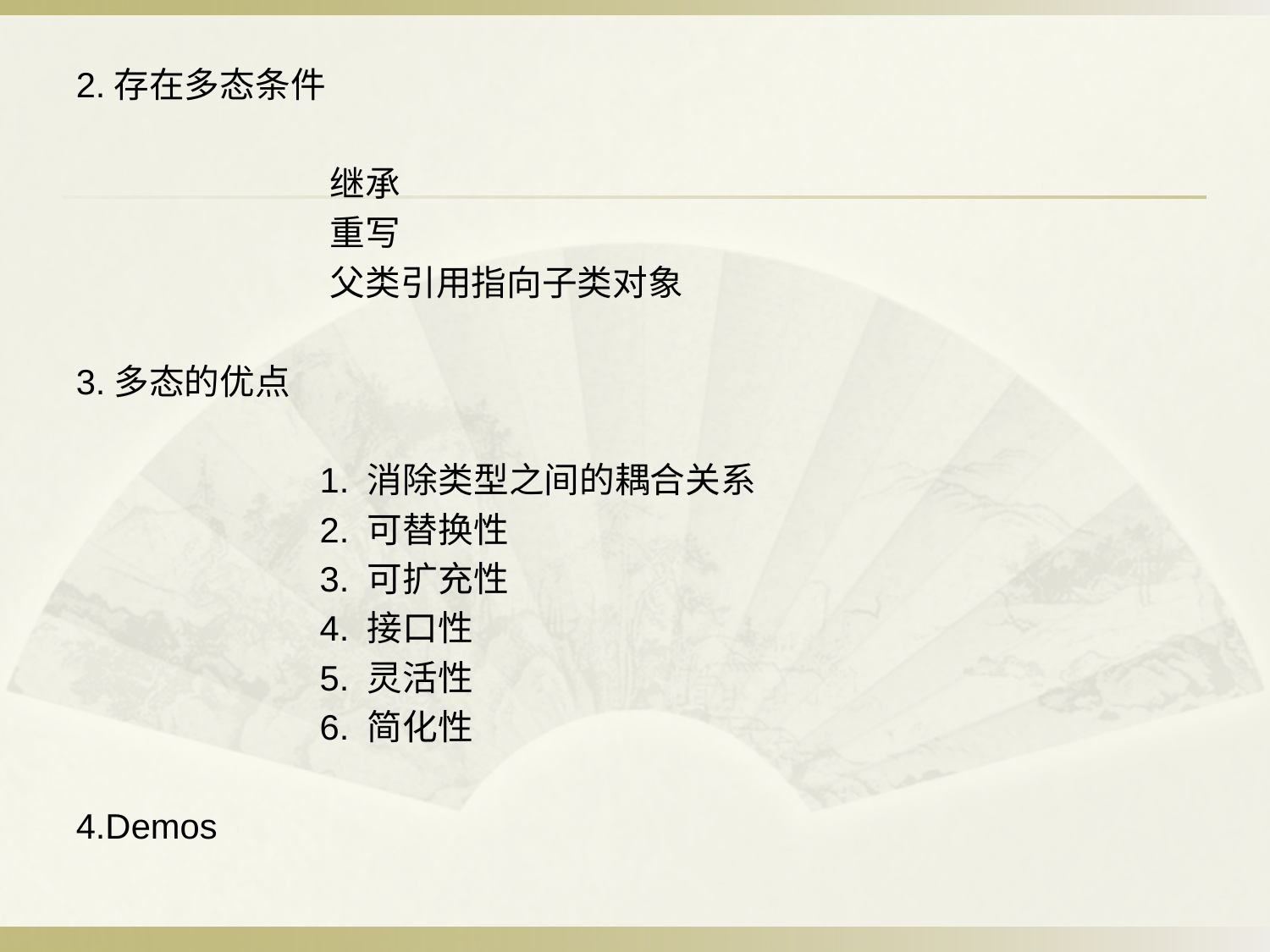

2.存在多态条件

		继承
		重写
		父类引用指向子类对象

3.多态的优点

	            1. 消除类型之间的耦合关系
	            2. 可替换性
	            3. 可扩充性
	            4. 接口性
	            5. 灵活性
	            6. 简化性

4.Demos